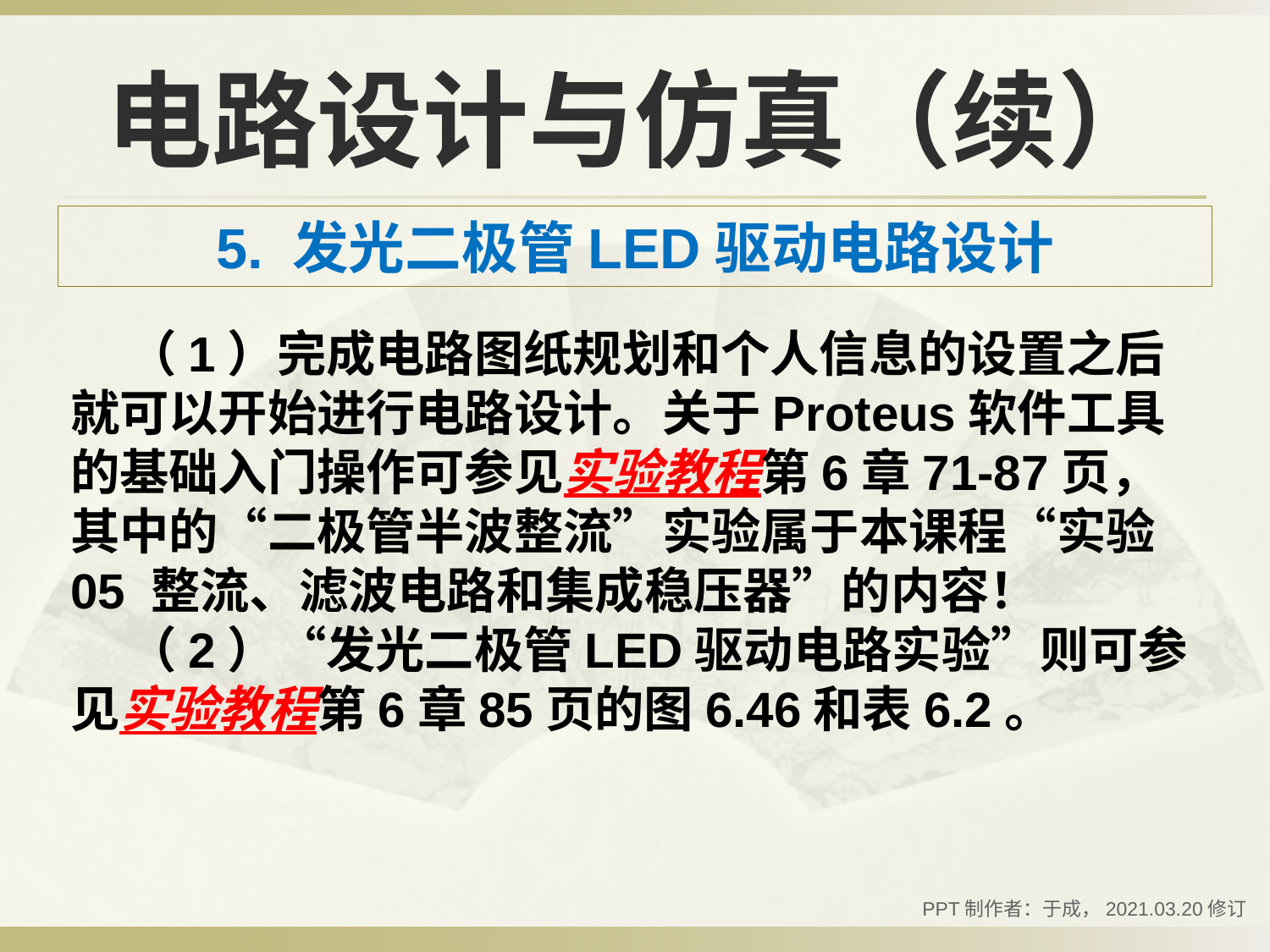

# 电路设计与仿真（续）
5. 发光二极管LED驱动电路设计
    （1）完成电路图纸规划和个人信息的设置之后就可以开始进行电路设计。关于Proteus软件工具的基础入门操作可参见实验教程第6章71-87页，其中的“二极管半波整流”实验属于本课程“实验05 整流、滤波电路和集成稳压器”的内容！
    （2）“发光二极管LED驱动电路实验”则可参见实验教程第6章85页的图6.46和表6.2。

PPT制作者：于成，2021.03.20修订